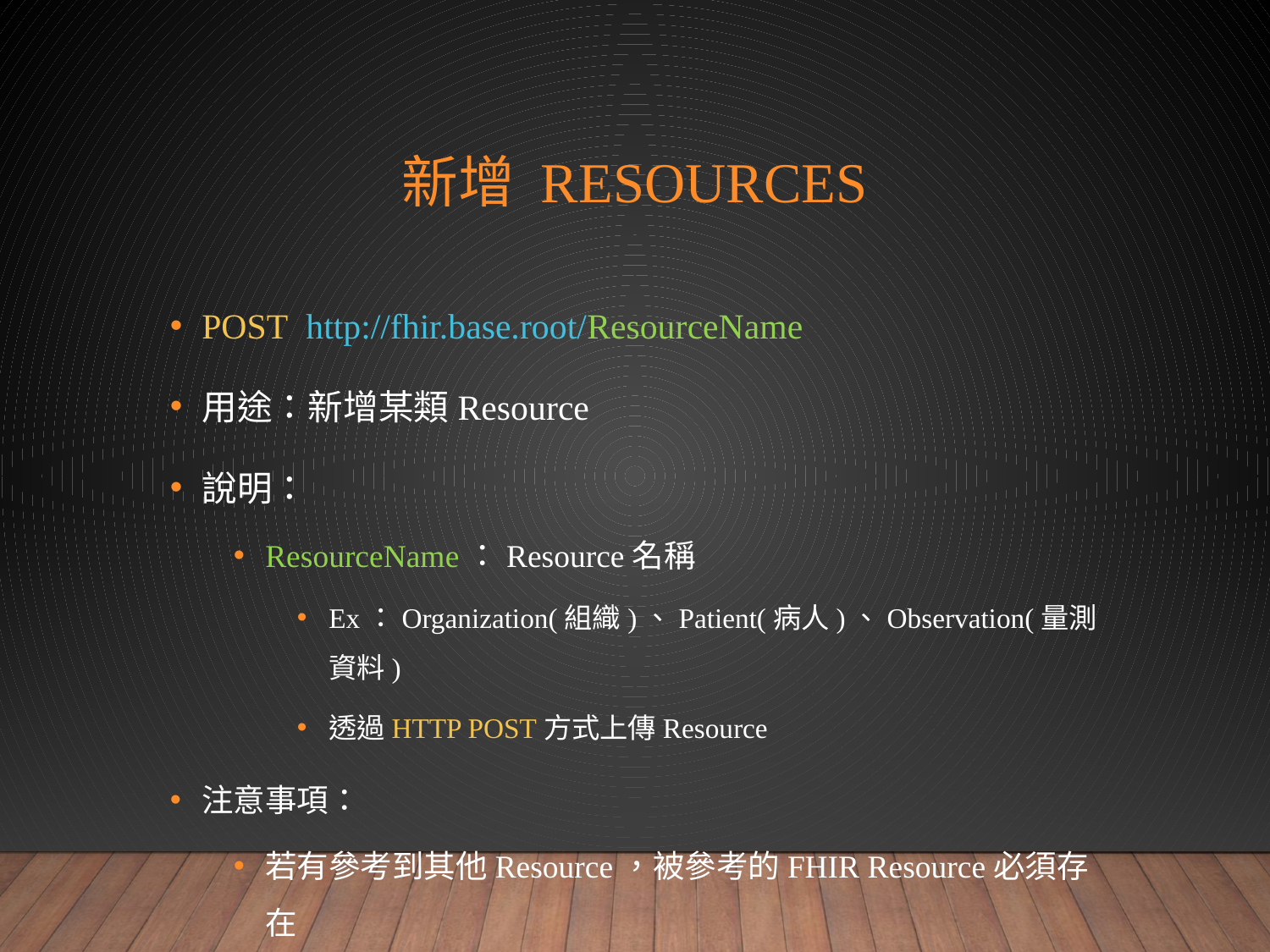

# 新增 resources
POST  http://fhir.base.root/ResourceName
用途：新增某類Resource
說明：
ResourceName：Resource名稱
Ex：Organization(組織)、Patient(病人)、Observation(量測資料)
透過HTTP POST方式上傳Resource
注意事項：
若有參考到其他Resource，被參考的FHIR Resource必須存在